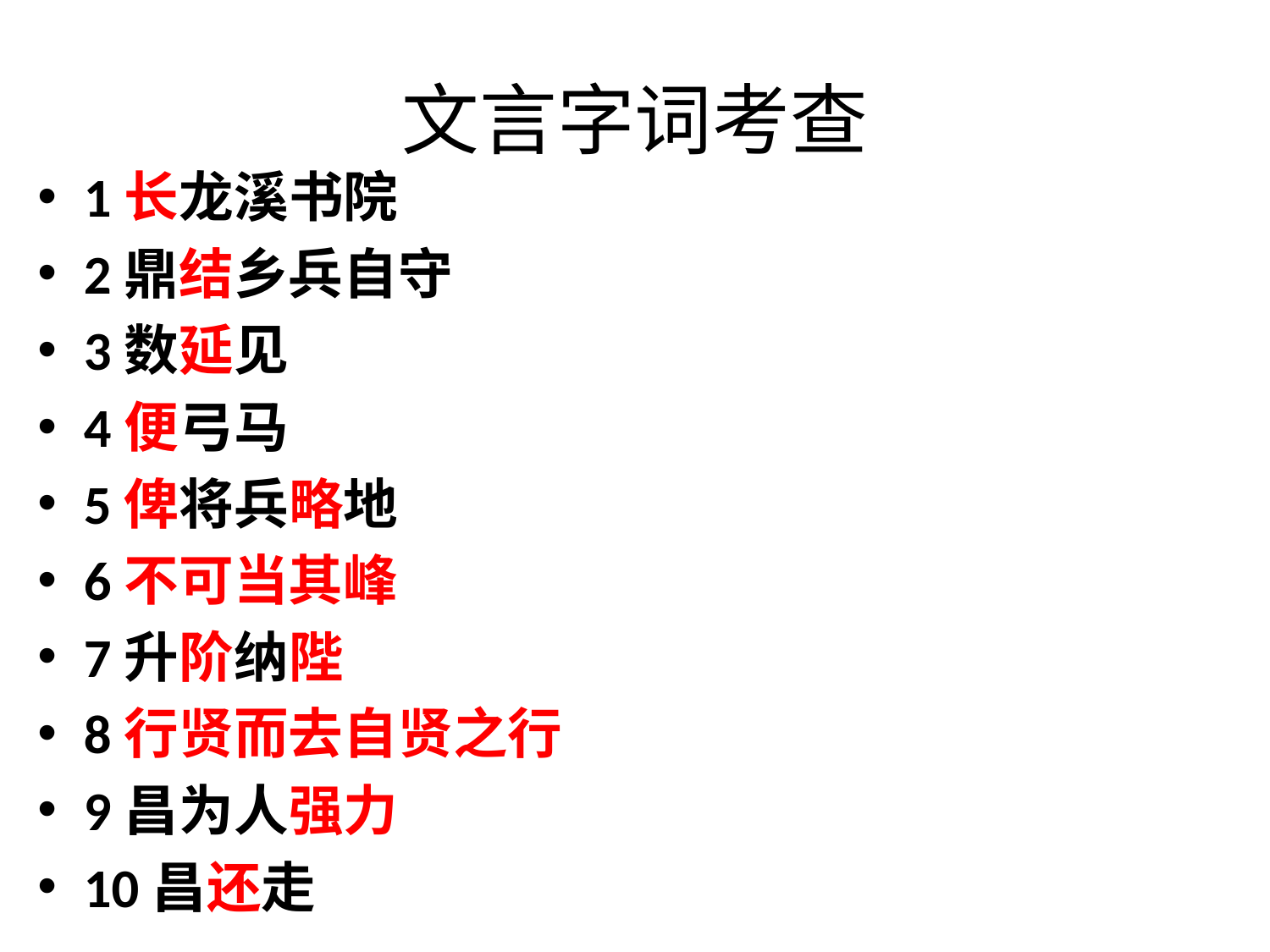

# 文言字词考查
1长龙溪书院
2鼎结乡兵自守
3数延见
4便弓马
5俾将兵略地
6不可当其峰
7升阶纳陛
8行贤而去自贤之行
9昌为人强力
10昌还走